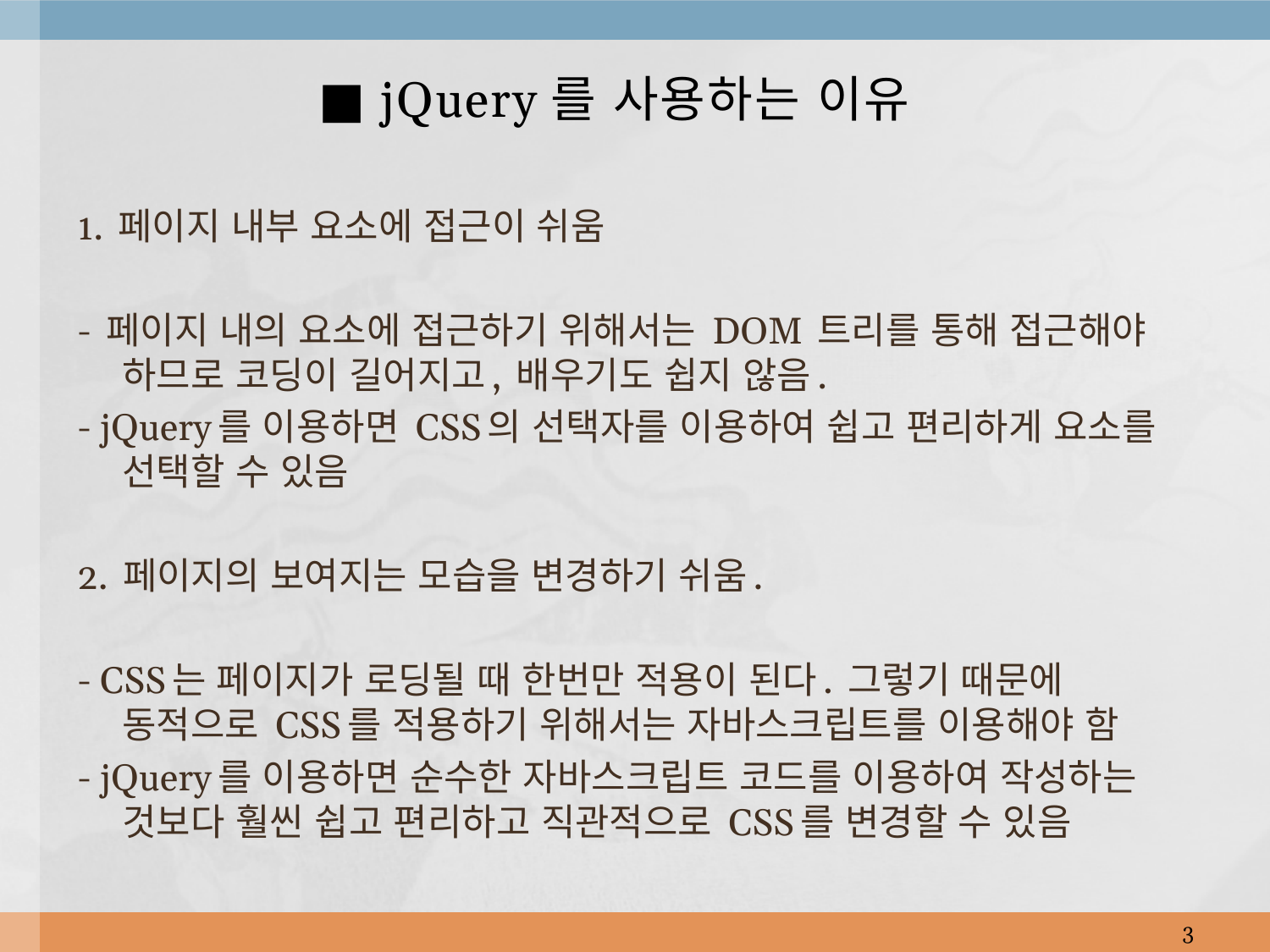

# ■ jQuery를 사용하는 이유
1. 페이지 내부 요소에 접근이 쉬움

- 페이지 내의 요소에 접근하기 위해서는 DOM 트리를 통해 접근해야 하므로 코딩이 길어지고, 배우기도 쉽지 않음.
- jQuery를 이용하면 CSS의 선택자를 이용하여 쉽고 편리하게 요소를 선택할 수 있음

2. 페이지의 보여지는 모습을 변경하기 쉬움.

- CSS는 페이지가 로딩될 때 한번만 적용이 된다. 그렇기 때문에 동적으로 CSS를 적용하기 위해서는 자바스크립트를 이용해야 함
- jQuery를 이용하면 순수한 자바스크립트 코드를 이용하여 작성하는 것보다 훨씬 쉽고 편리하고 직관적으로 CSS를 변경할 수 있음

3